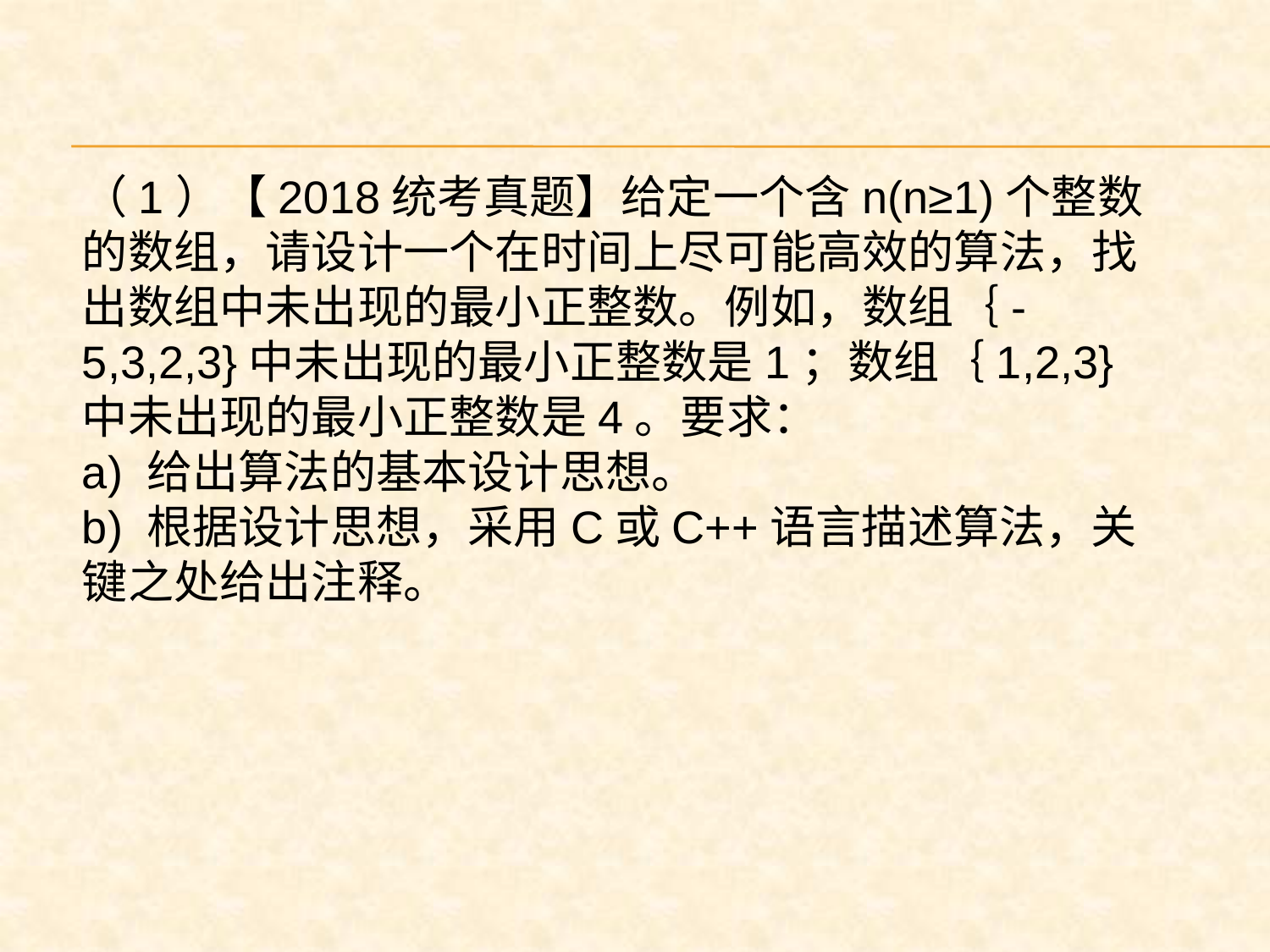

（1）【2018统考真题】给定一个含n(n≥1)个整数的数组，请设计一个在时间上尽可能高效的算法，找出数组中未出现的最小正整数。例如，数组｛-5,3,2,3}中未出现的最小正整数是1；数组｛1,2,3}中未出现的最小正整数是4。要求：
a) 给出算法的基本设计思想。
b) 根据设计思想，采用C或C++语言描述算法，关键之处给出注释。